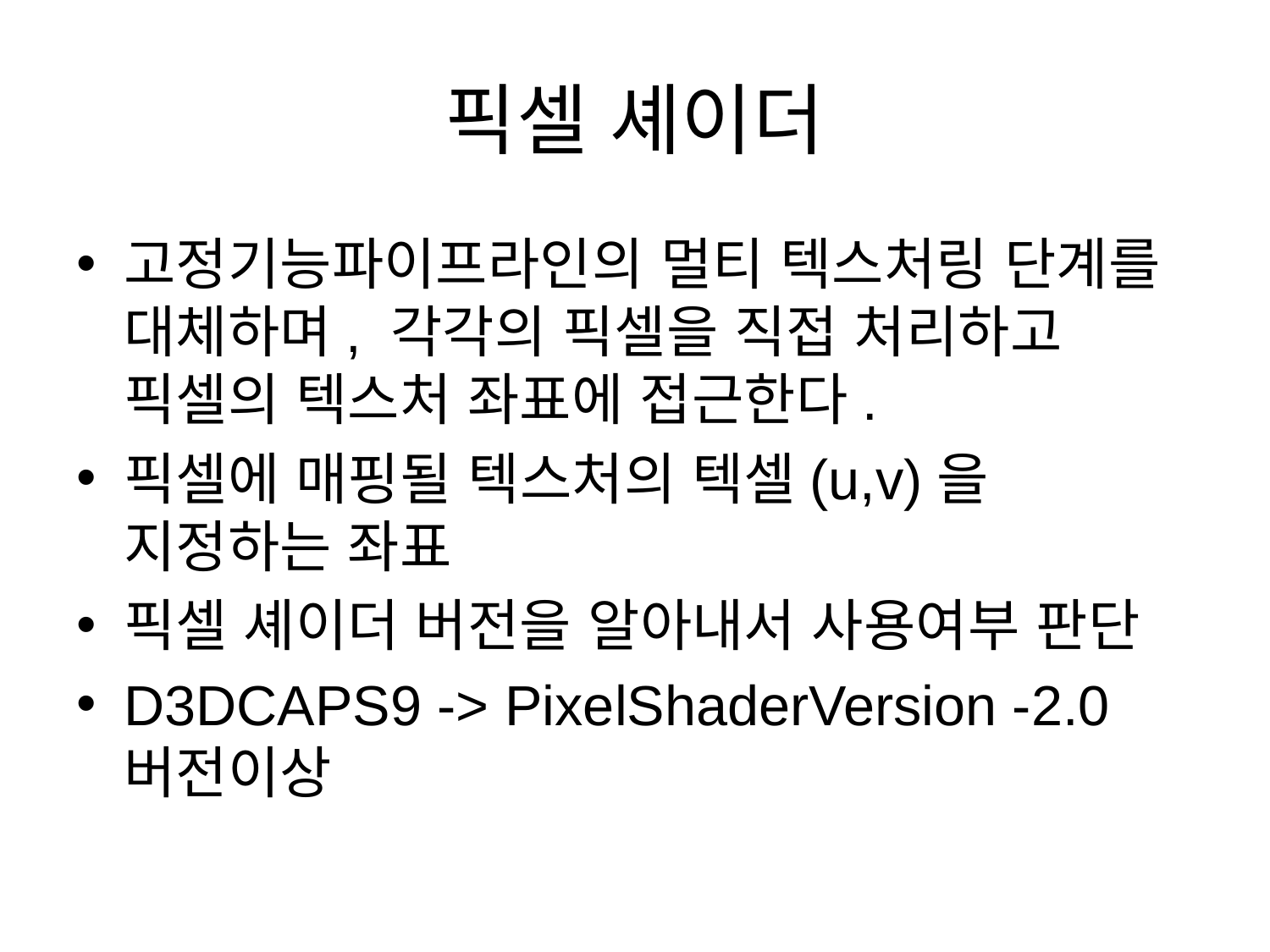

# 픽셀 셰이더
고정기능파이프라인의 멀티 텍스처링 단계를 대체하며, 각각의 픽셀을 직접 처리하고 픽셀의 텍스처 좌표에 접근한다.
픽셀에 매핑될 텍스처의 텍셀(u,v)을 지정하는 좌표
픽셀 셰이더 버전을 알아내서 사용여부 판단
D3DCAPS9 -> PixelShaderVersion -2.0버전이상